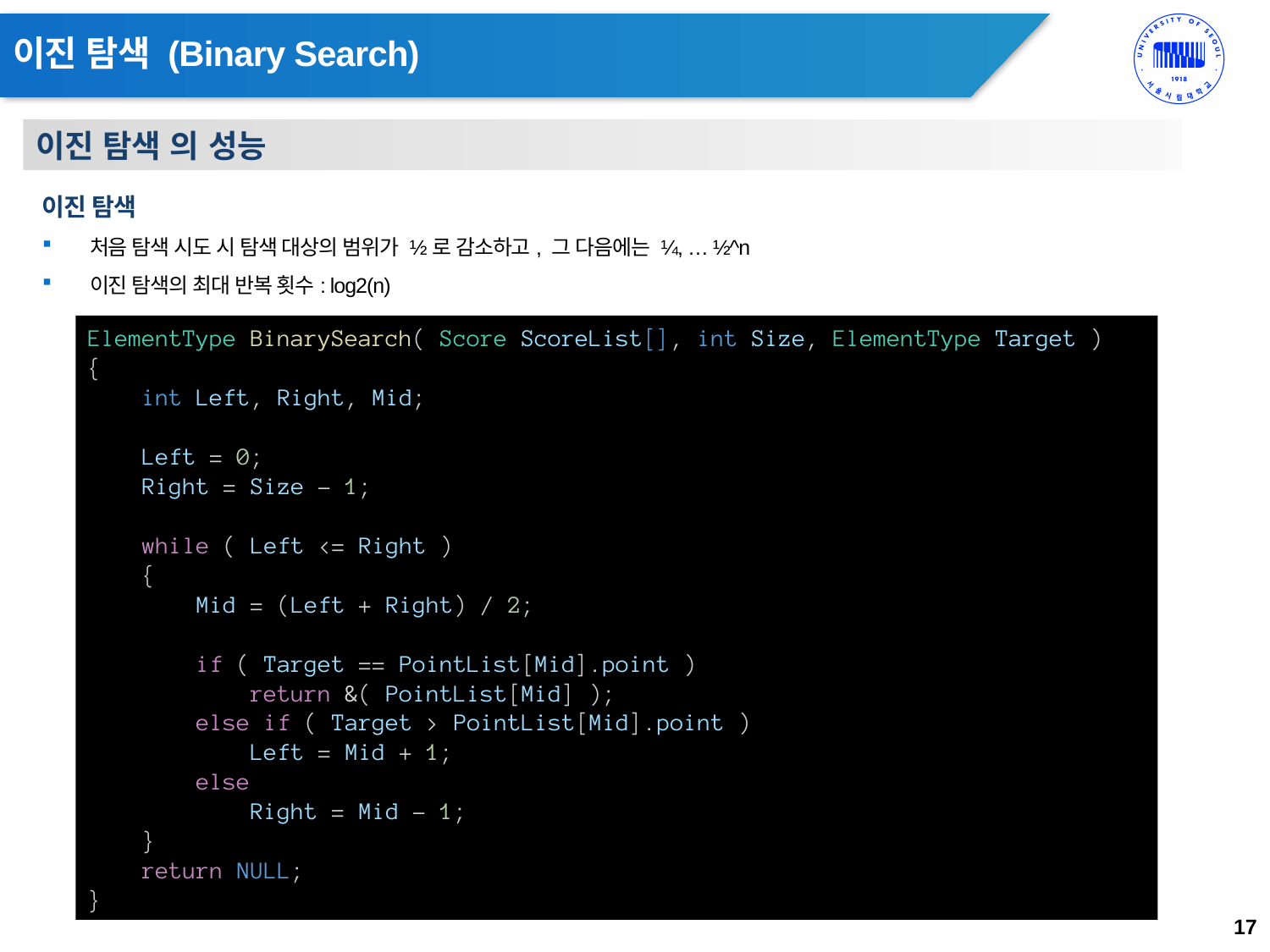

# 이진 탐색 (Binary Search)
이진 탐색 의 성능
이진 탐색
처음 탐색 시도 시 탐색 대상의 범위가 ½로 감소하고, 그 다음에는 ¼, … ½^n
이진 탐색의 최대 반복 횟수: log2(n)
ElementType BinarySearch( Score ScoreList[], int Size, ElementType Target )
{
    int Left, Right, Mid;
    Left = 0;
    Right = Size - 1;
    while ( Left <= Right )
    {
        Mid = (Left + Right) / 2;
        if ( Target == PointList[Mid].point )
            return &( PointList[Mid] );
        else if ( Target > PointList[Mid].point )
            Left = Mid + 1;
        else
            Right = Mid - 1;
    }
    return NULL;
}
17